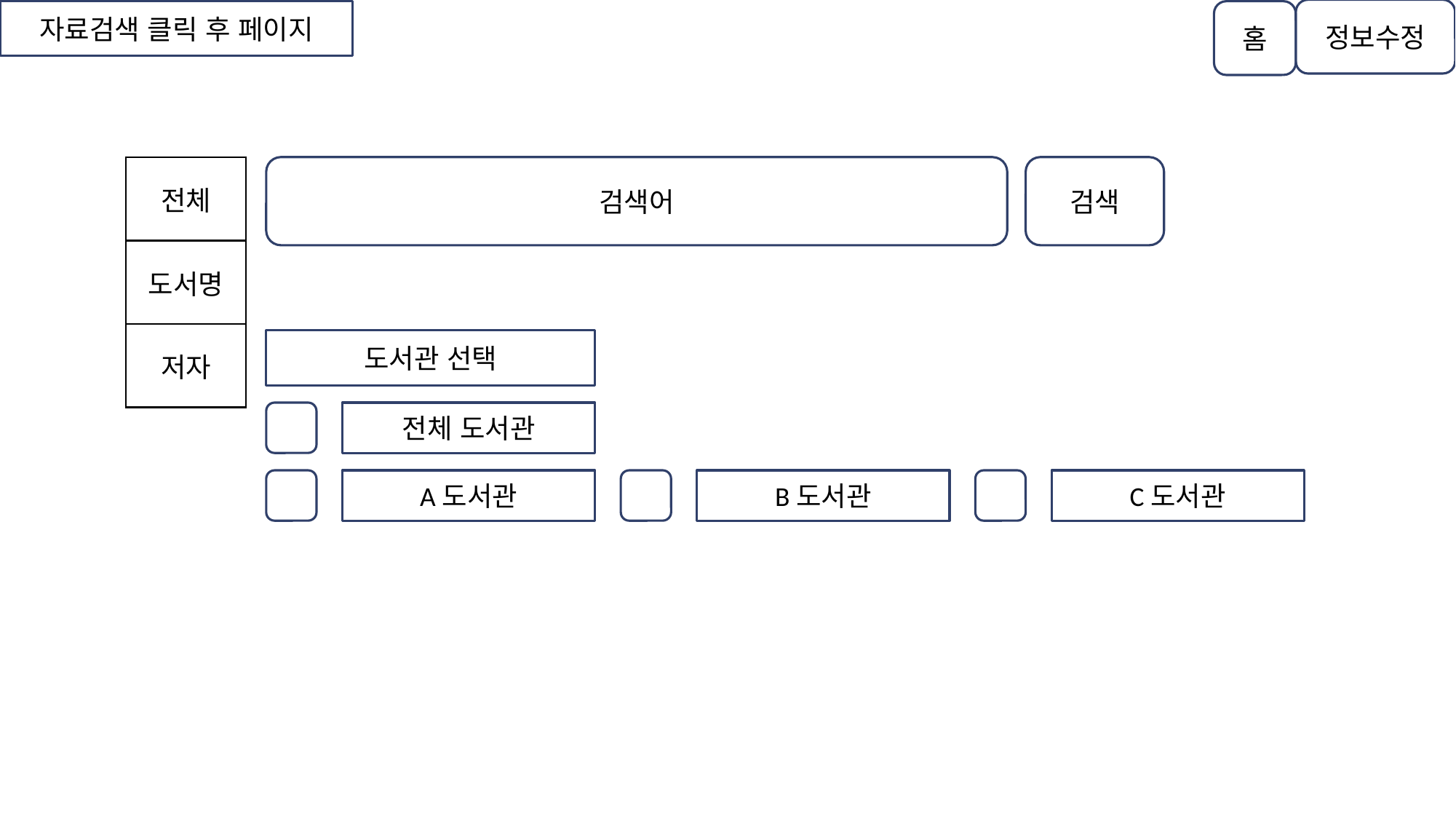

정보수정
홈
자료검색 클릭 후 페이지
| 전체 |
| --- |
| 도서명 |
| 저자 |
검색어
검색
도서관 선택
전체 도서관

A도서관
B도서관
C도서관